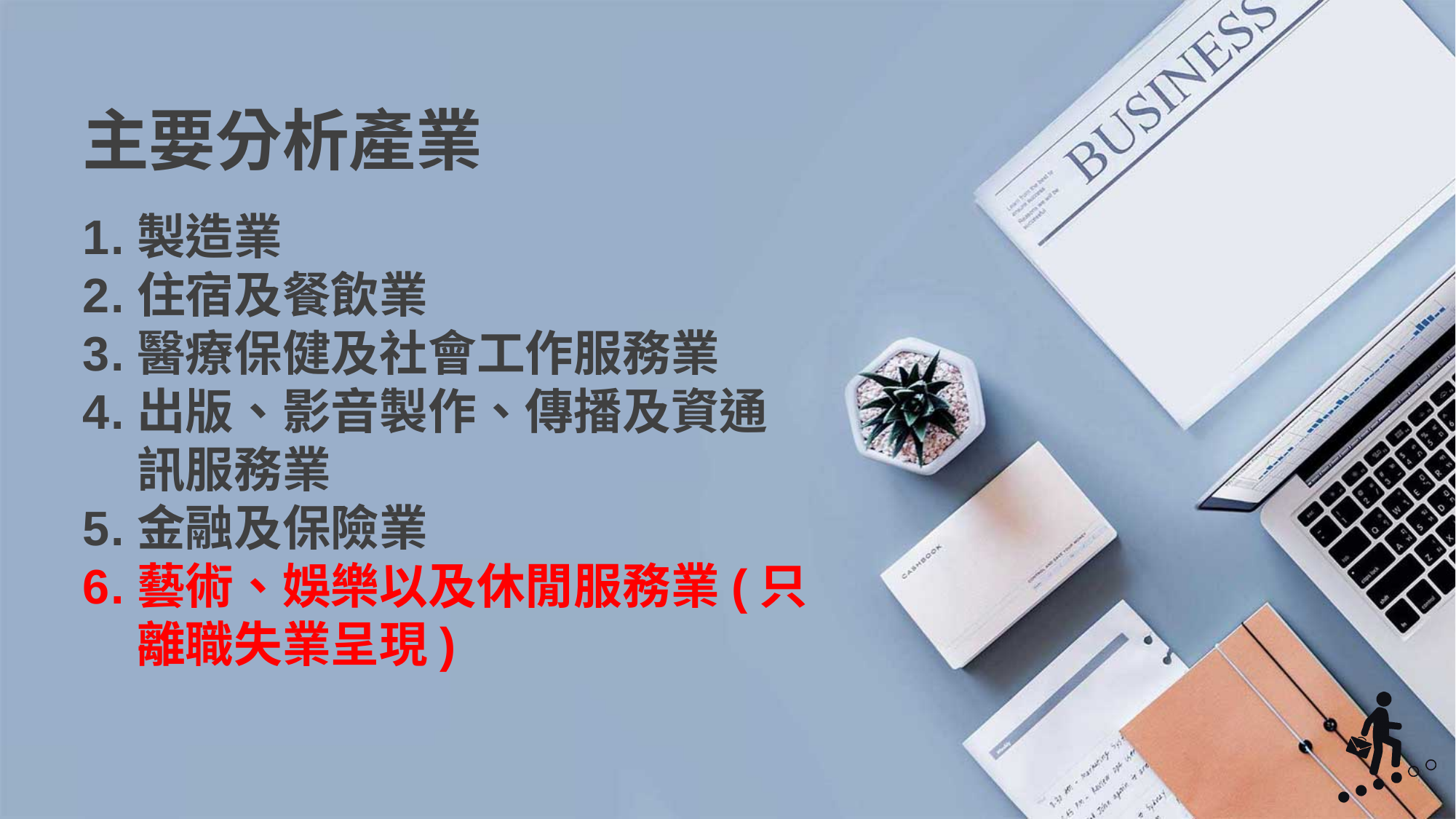

主要分析產業
製造業
住宿及餐飲業
醫療保健及社會工作服務業
出版、影音製作、傳播及資通訊服務業
金融及保險業
藝術、娛樂以及休閒服務業(只離職失業呈現)